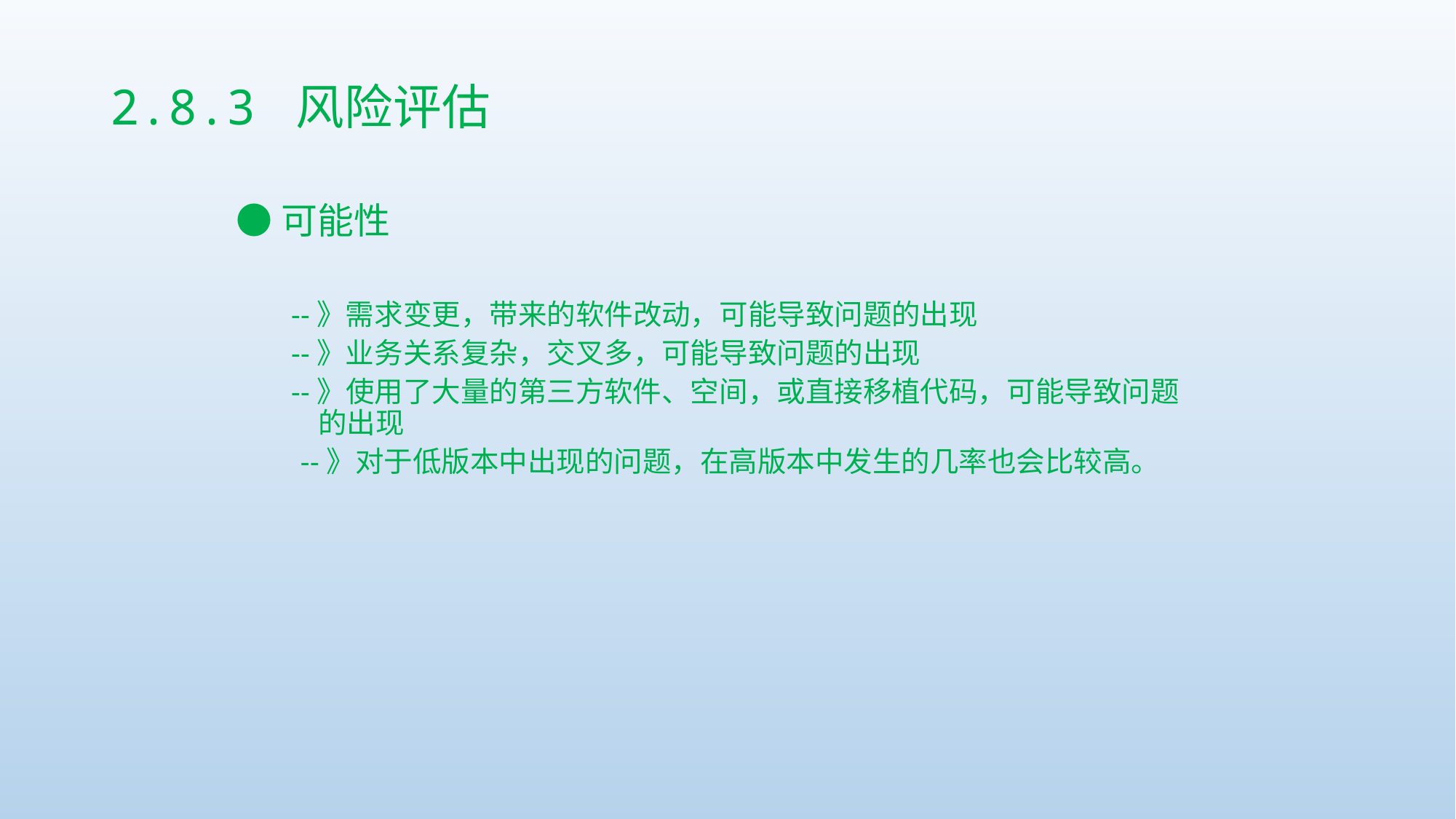

# 2.8.3 风险评估
●可能性

--》需求变更，带来的软件改动，可能导致问题的出现
--》业务关系复杂，交叉多，可能导致问题的出现
--》使用了大量的第三方软件、空间，或直接移植代码，可能导致问题的出现
        --》对于低版本中出现的问题，在高版本中发生的几率也会比较高。